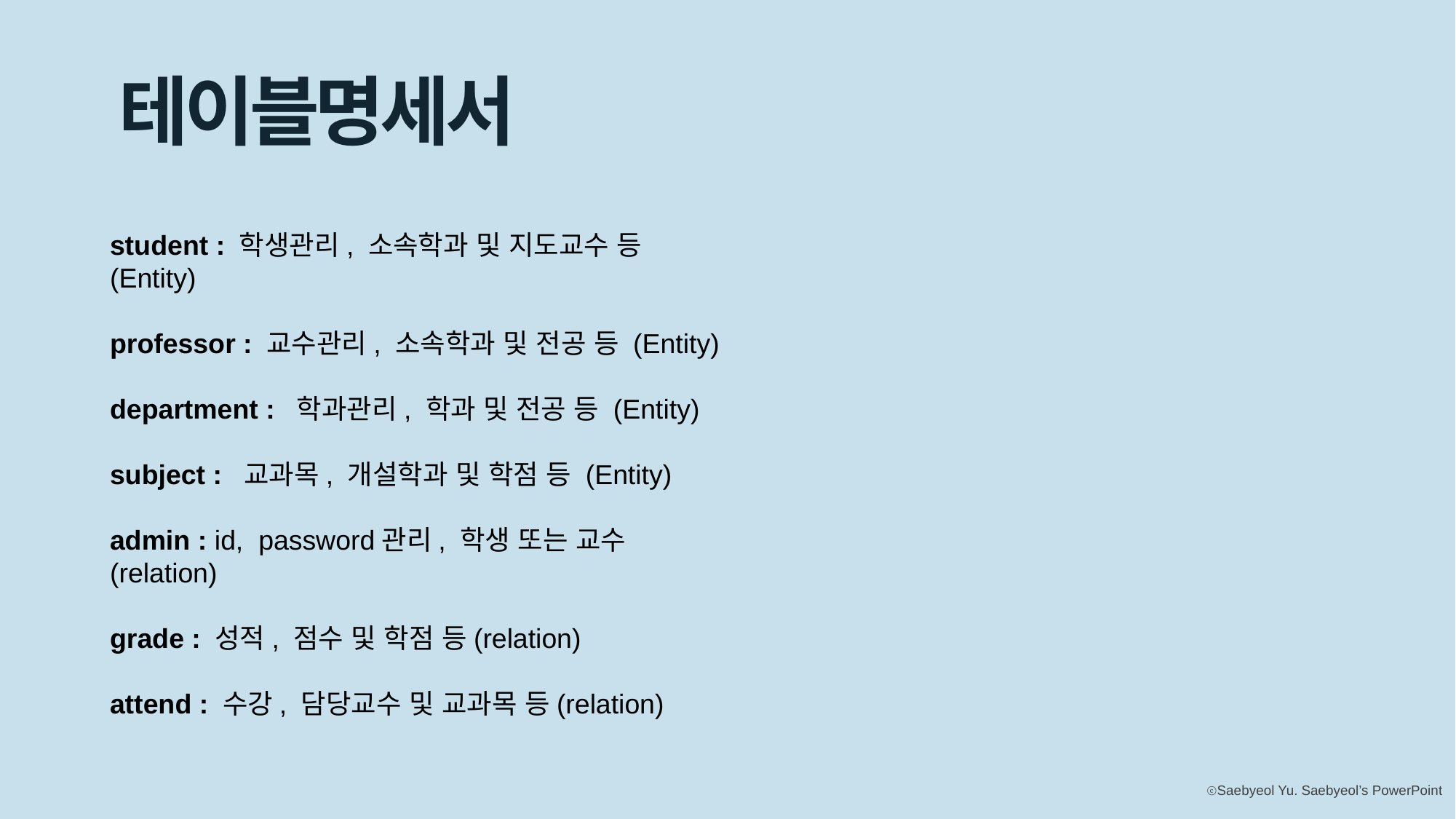

테이블명세서
student : 학생관리, 소속학과 및 지도교수 등 (Entity)

professor : 교수관리, 소속학과 및 전공 등 (Entity)

department :  학과관리, 학과 및 전공 등 (Entity)

subject :  교과목, 개설학과 및 학점 등 (Entity)

admin : id,  password관리, 학생 또는 교수(relation)

grade : 성적, 점수 및 학점 등(relation)

attend : 수강, 담당교수 및 교과목 등(relation)